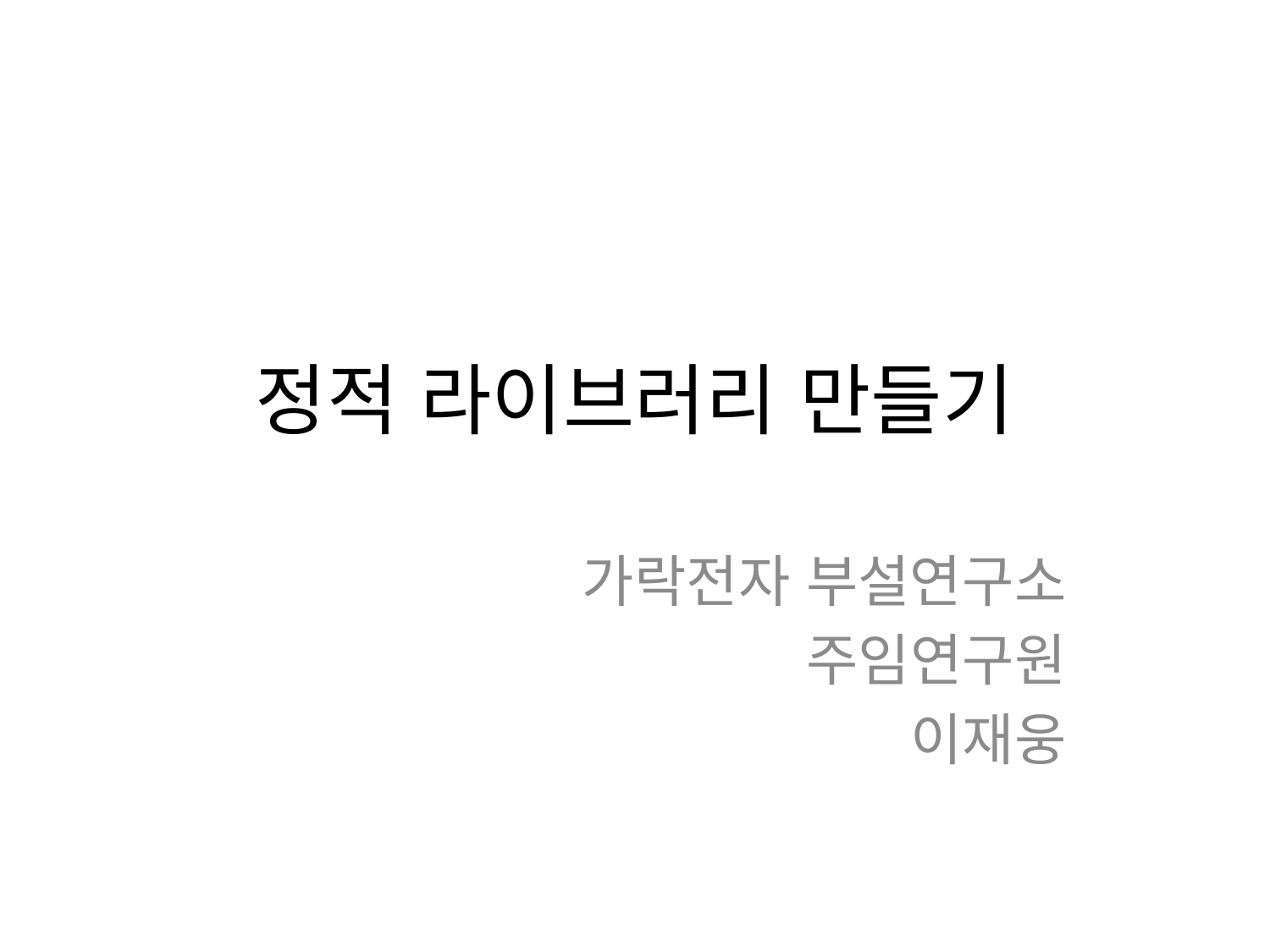

# 정적 라이브러리 만들기
가락전자 부설연구소
주임연구원
이재웅